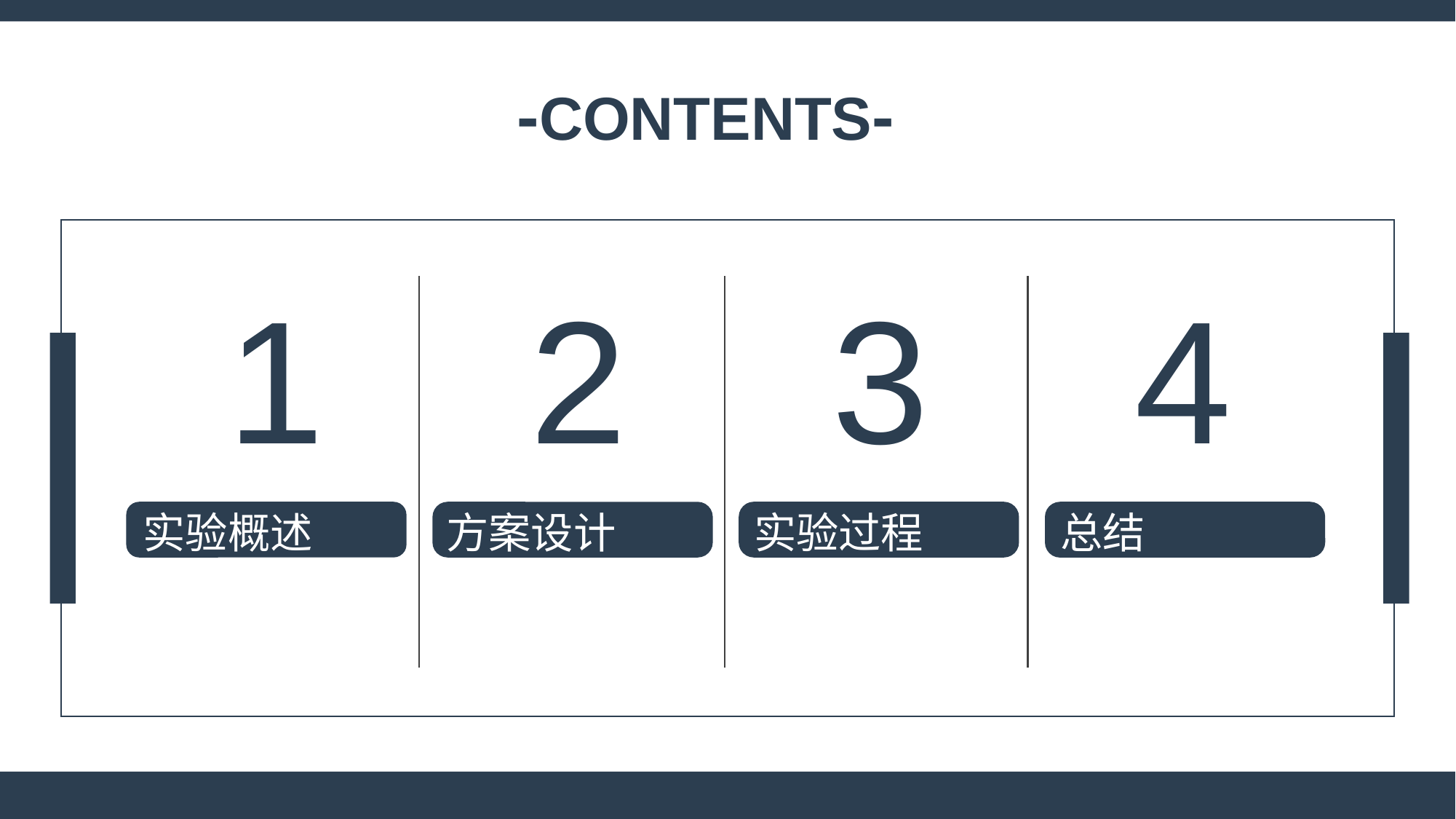

-CONTENTS-

1
2
3
4

实验概述
方案设计
实验过程
总结